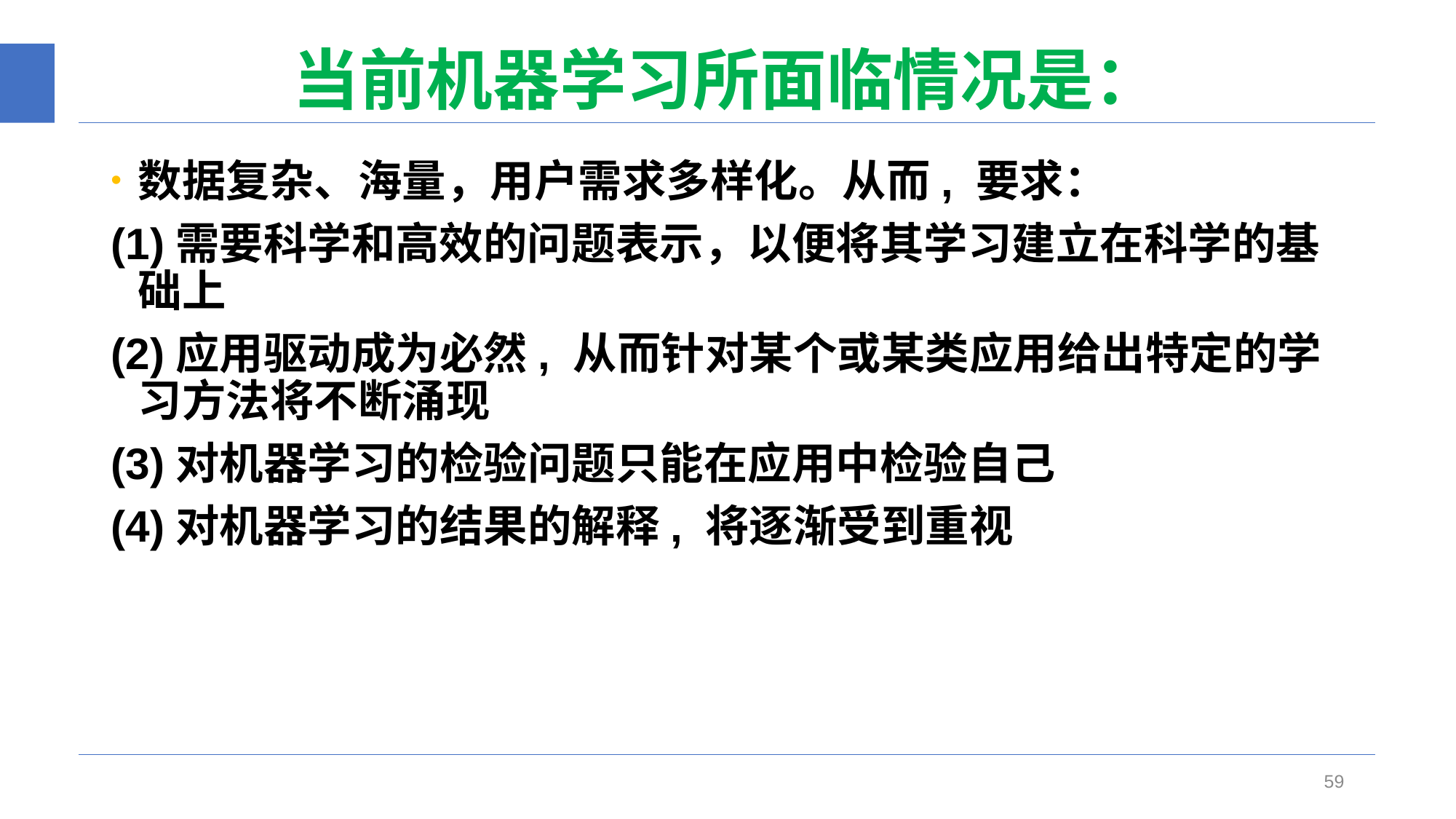

# 当前机器学习所面临情况是：
数据复杂、海量，用户需求多样化。从而, 要求：
(1)需要科学和高效的问题表示，以便将其学习建立在科学的基础上
(2)应用驱动成为必然, 从而针对某个或某类应用给出特定的学习方法将不断涌现
(3)对机器学习的检验问题只能在应用中检验自己
(4)对机器学习的结果的解释, 将逐渐受到重视
59